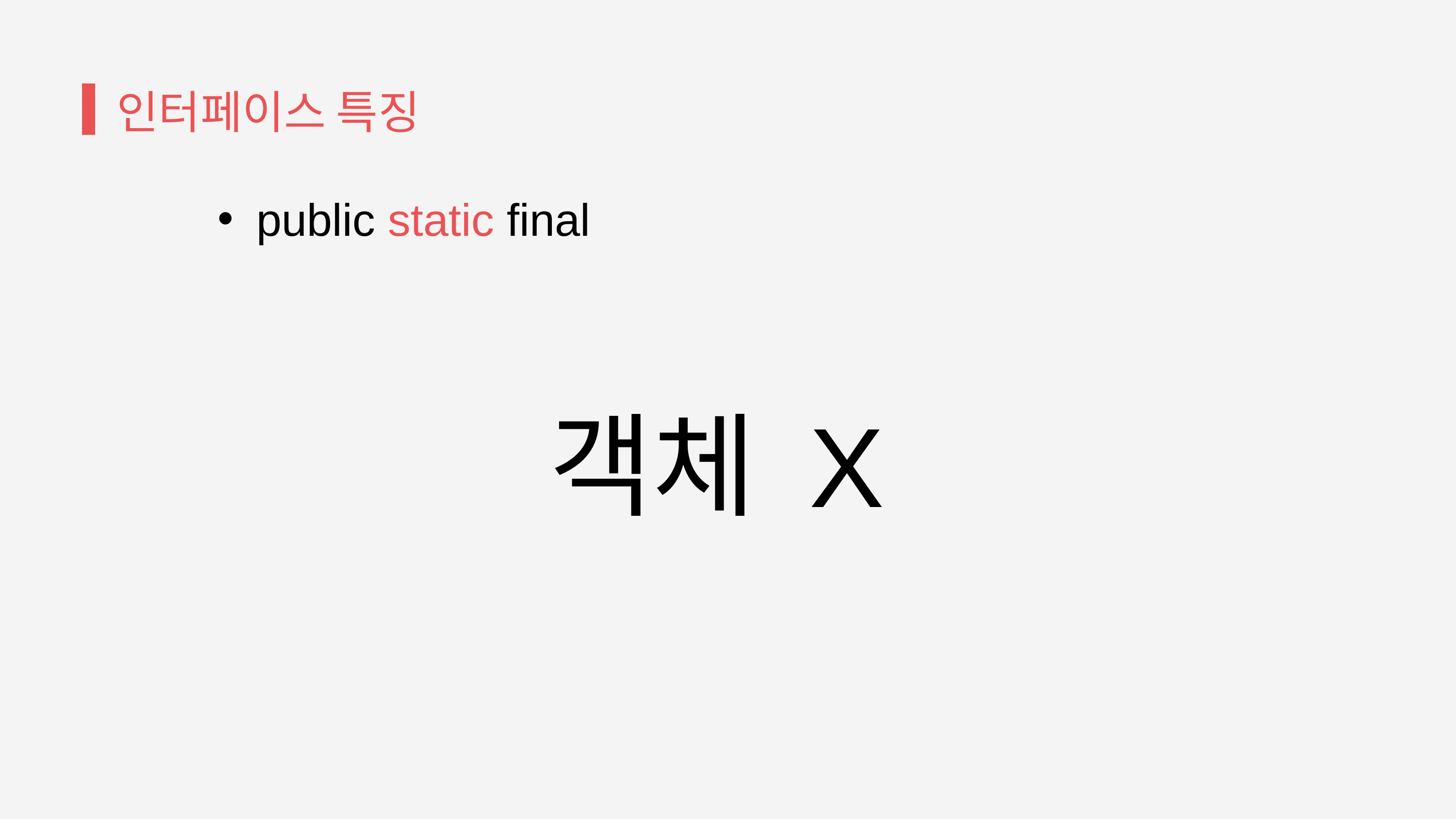

인터페이스 특징

public static final
객체 X